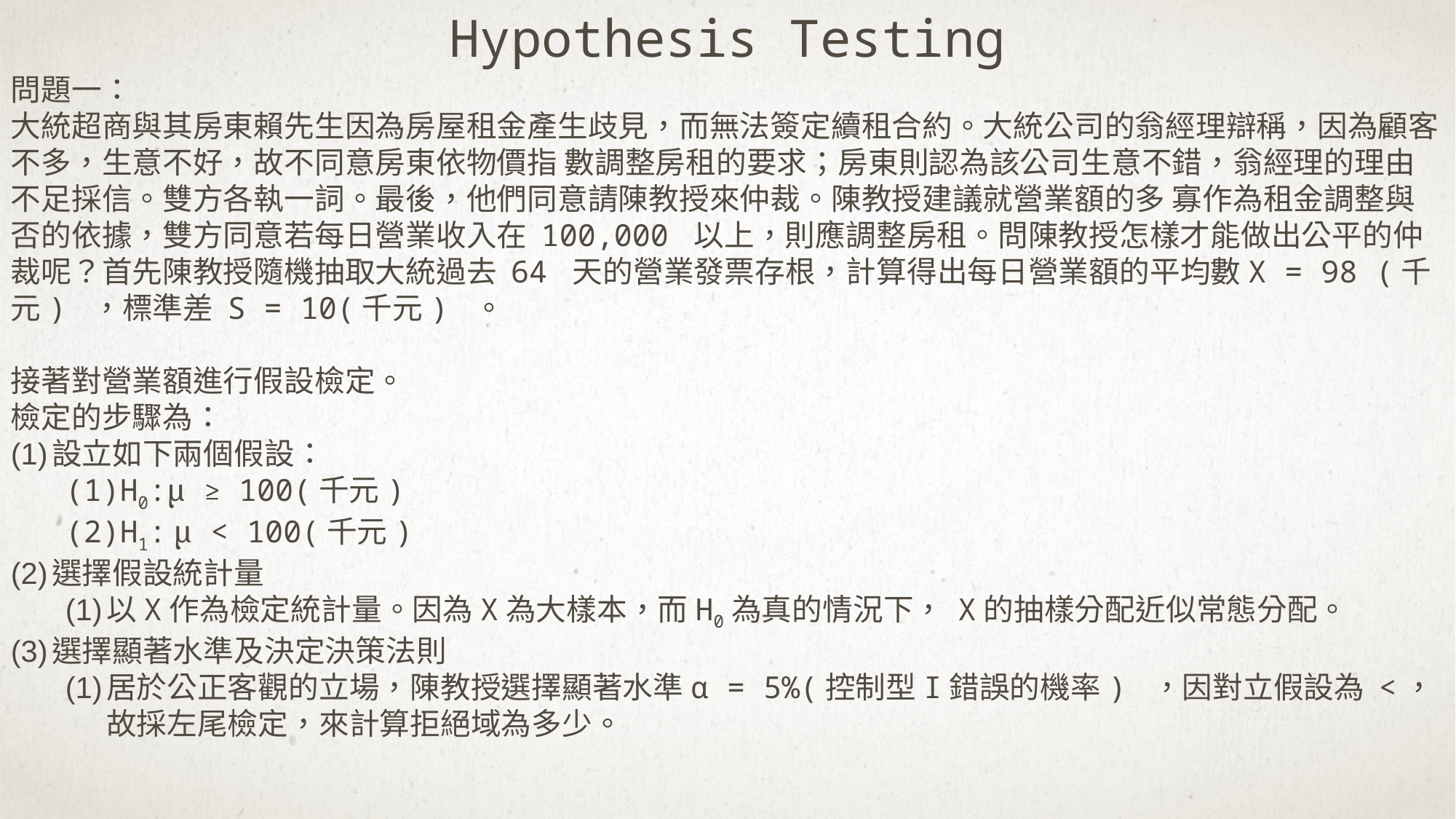

Hypothesis Testing
問題一：
大統超商與其房東賴先生因為房屋租金產生歧見，而無法簽定續租合約。大統公司的翁經理辯稱，因為顧客不多，生意不好，故不同意房東依物價指 數調整房租的要求；房東則認為該公司生意不錯，翁經理的理由不足採信。雙方各執一詞。最後，他們同意請陳教授來仲裁。陳教授建議就營業額的多 寡作為租金調整與否的依據，雙方同意若每日營業收入在 100,000 以上，則應調整房租。問陳教授怎樣才能做出公平的仲裁呢？首先陳教授隨機抽取大統過去 64 天的營業發票存根，計算得出每日營業額的平均數X = 98 (千元) ，標準差 S = 10(千元) 。

接著對營業額進行假設檢定。
檢定的步驟為：
設立如下兩個假設：
H0:μ ≥ 100(千元)
H1: μ < 100(千元)
選擇假設統計量
以X作為檢定統計量。因為X為大樣本，而H0為真的情況下， X的抽樣分配近似常態分配。
選擇顯著水準及決定決策法則
居於公正客觀的立場，陳教授選擇顯著水準α = 5%(控制型I錯誤的機率) ，因對立假設為 <，故採左尾檢定，來計算拒絕域為多少。